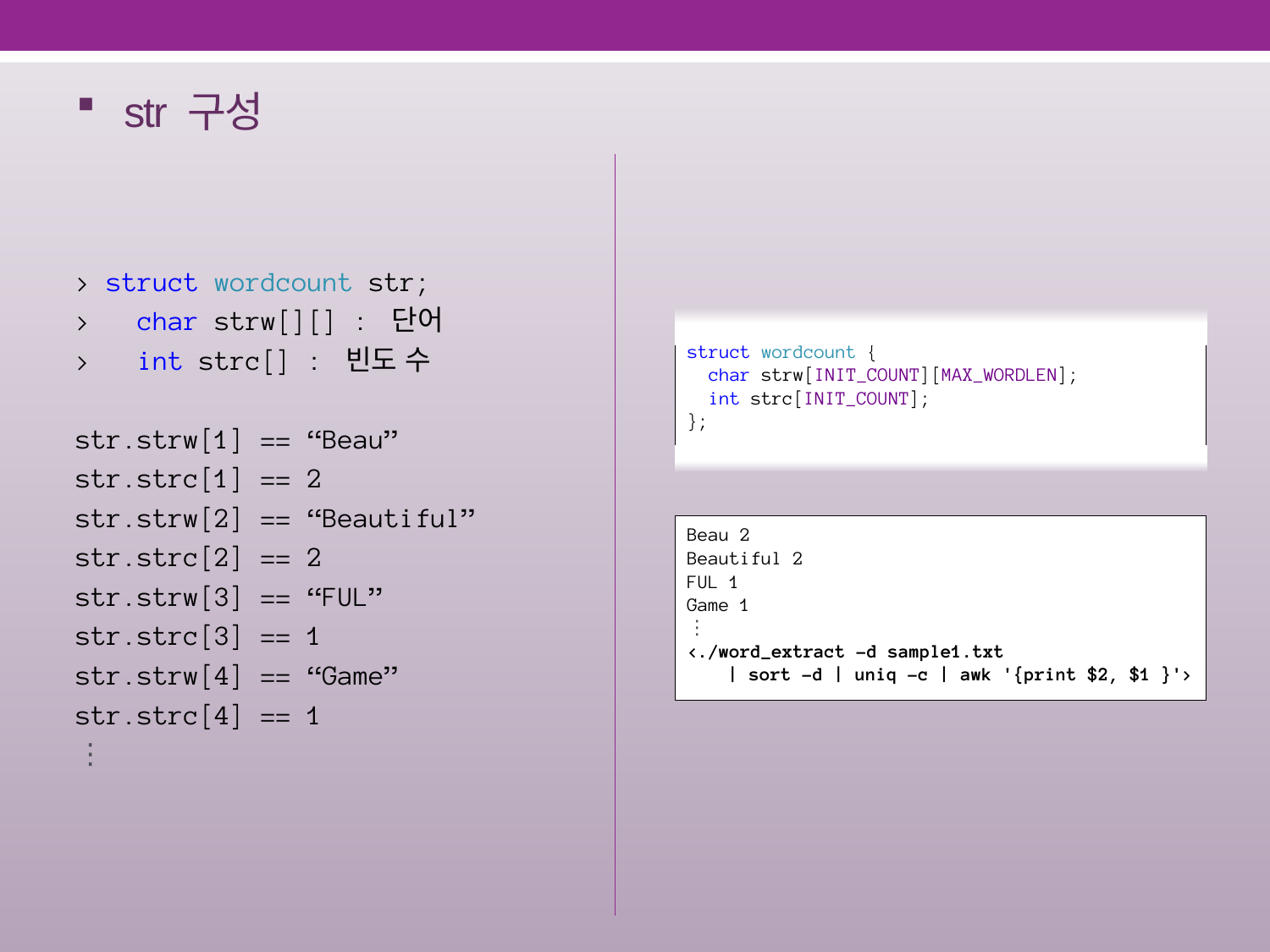

# str 구성

> struct wordcount str;
>   char strw[][] : 단어
>   int strc[] : 빈도 수

str.strw[1] == “Beau”
str.strc[1] == 2
str.strw[2] == “Beautiful”
str.strc[2] == 2
str.strw[3] == “FUL”
str.strc[3] == 1
str.strw[4] == “Game”
str.strc[4] == 1
⋮

struct wordcount {
  char strw[INIT_COUNT][MAX_WORDLEN];
  int strc[INIT_COUNT];
};

Beau 2
Beautiful 2
FUL 1
Game 1
⋮
<./word_extract -d sample1.txt
| sort -d | uniq -c | awk '{print $2, $1 }'>